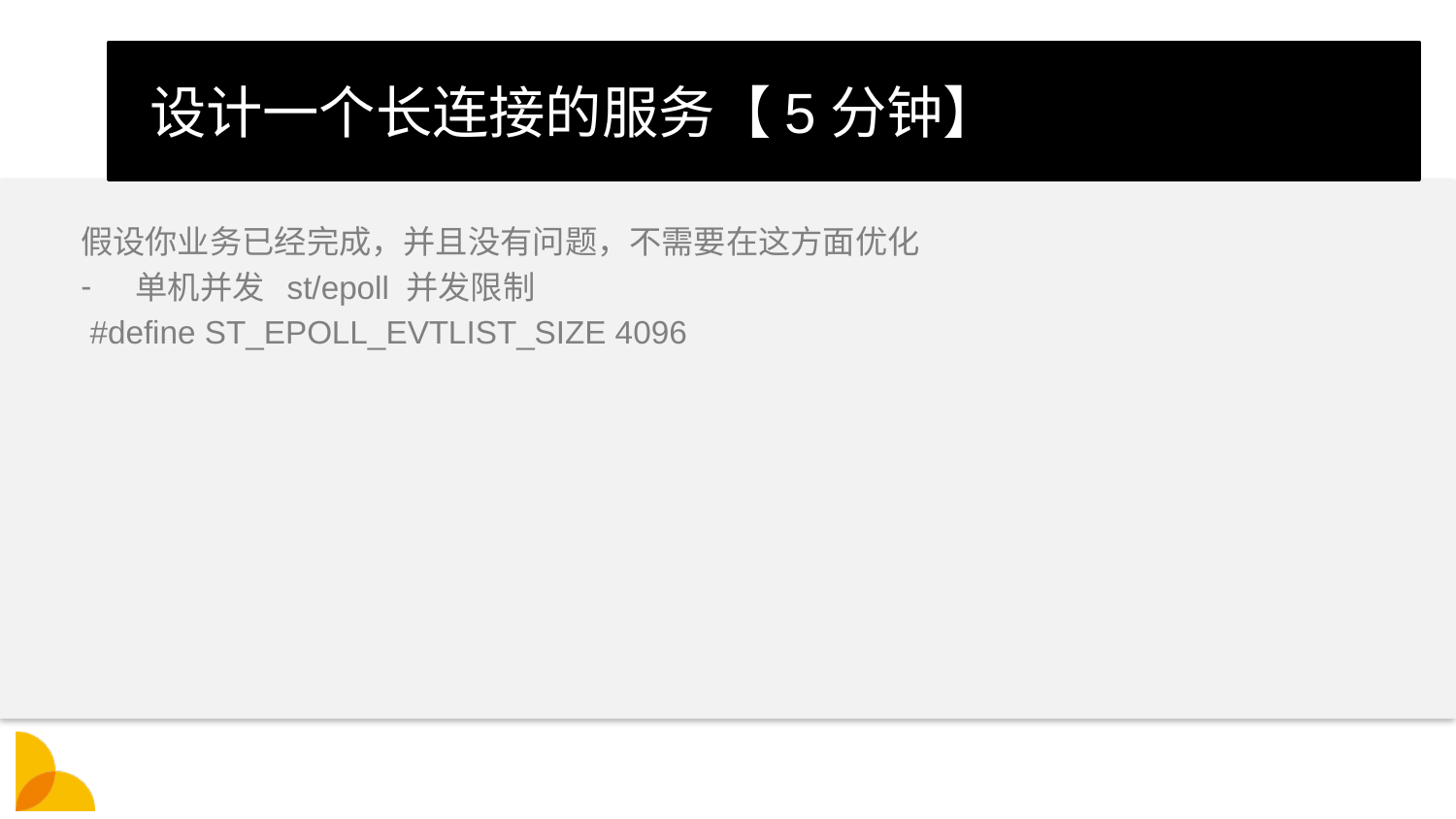

# 设计一个长连接的服务【5分钟】
假设你业务已经完成，并且没有问题，不需要在这方面优化
单机并发  st/epoll 并发限制
 #define ST_EPOLL_EVTLIST_SIZE 4096